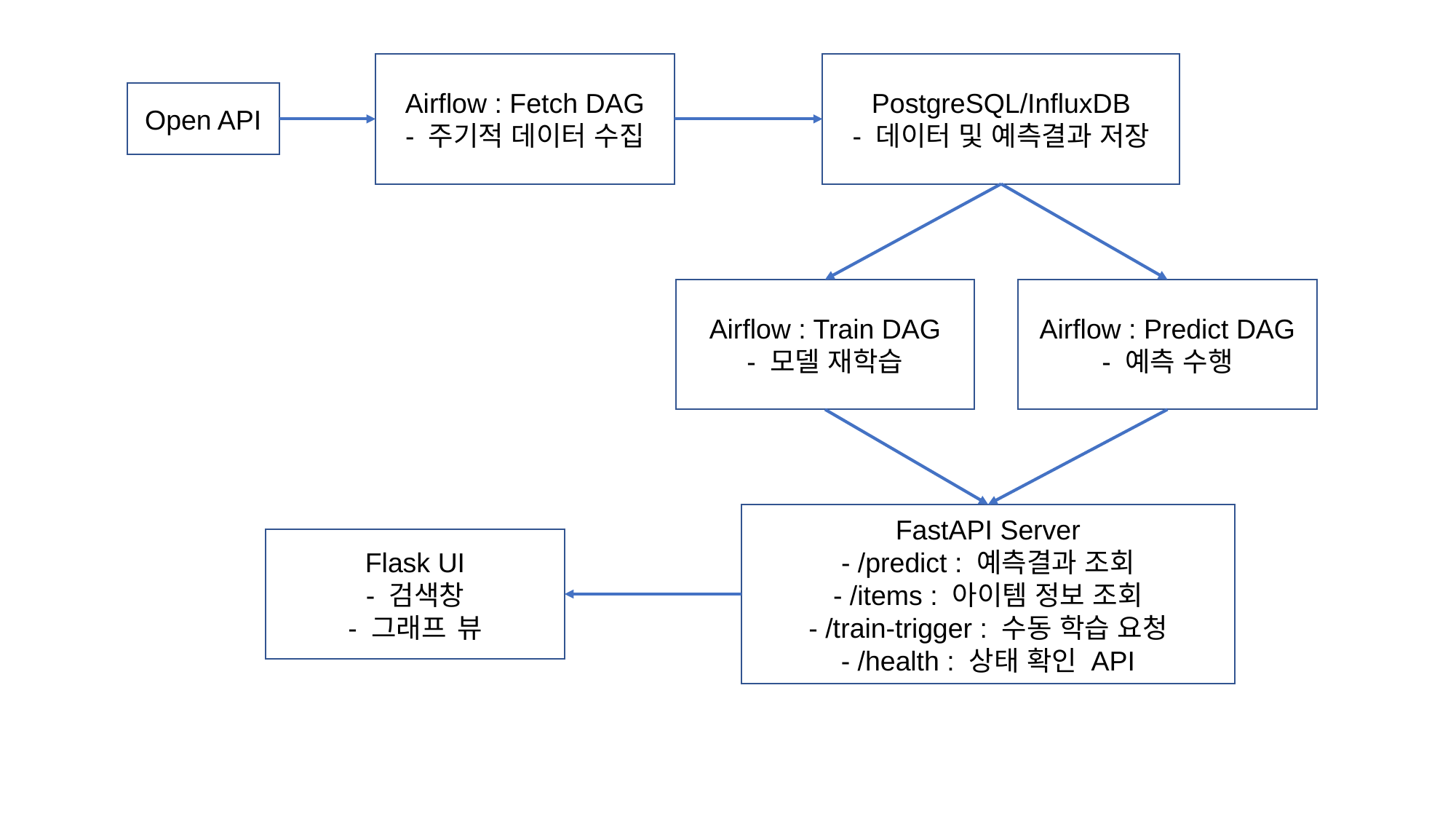

Airflow : Fetch DAG
- 주기적 데이터 수집
PostgreSQL/InfluxDB
- 데이터 및 예측결과 저장
Open API
Airflow : Train DAG
- 모델 재학습
Airflow : Predict DAG
- 예측 수행
FastAPI Server
- /predict : 예측결과 조회
- /items : 아이템 정보 조회
- /train-trigger : 수동 학습 요청
- /health : 상태 확인 API
Flask UI
- 검색창
- 그래프	뷰